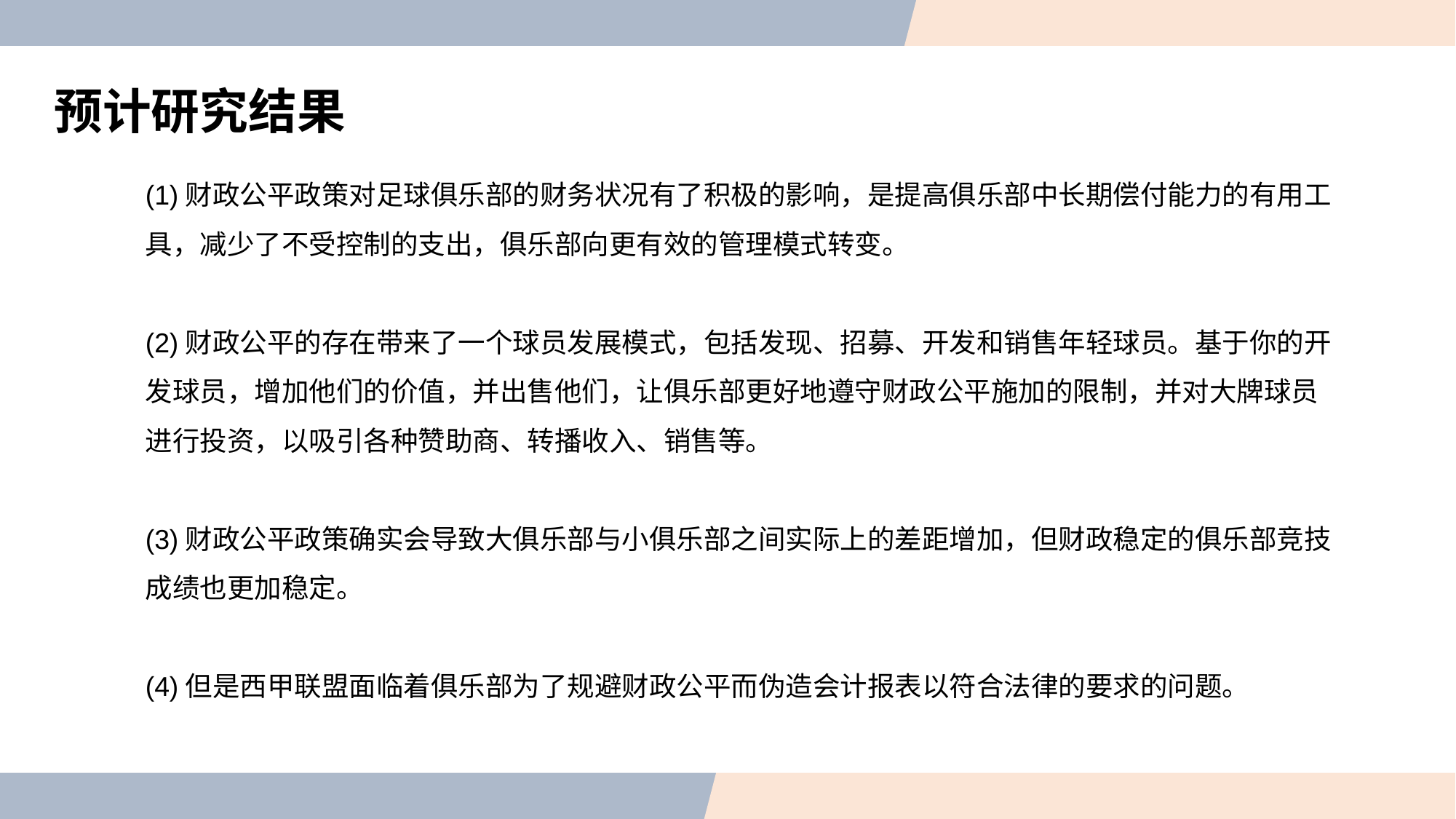

财政公平法案 下，英超俱乐部在通过扩展球迷数量、培固球迷文化、深化商业开发、理性控制 球员成本、大力发展青训的方式完成财政优化的同时保持了强劲的竞技实力
预计研究结果
(1)财政公平政策对足球俱乐部的财务状况有了积极的影响，是提高俱乐部中长期偿付能力的有用工具，减少了不受控制的支出，俱乐部向更有效的管理模式转变。

(2)财政公平的存在带来了一个球员发展模式，包括发现、招募、开发和销售年轻球员。基于你的开发球员，增加他们的价值，并出售他们，让俱乐部更好地遵守财政公平施加的限制，并对大牌球员进行投资，以吸引各种赞助商、转播收入、销售等。

(3)财政公平政策确实会导致大俱乐部与小俱乐部之间实际上的差距增加，但财政稳定的俱乐部竞技成绩也更加稳定。

(4)但是西甲联盟面临着俱乐部为了规避财政公平而伪造会计报表以符合法律的要求的问题。